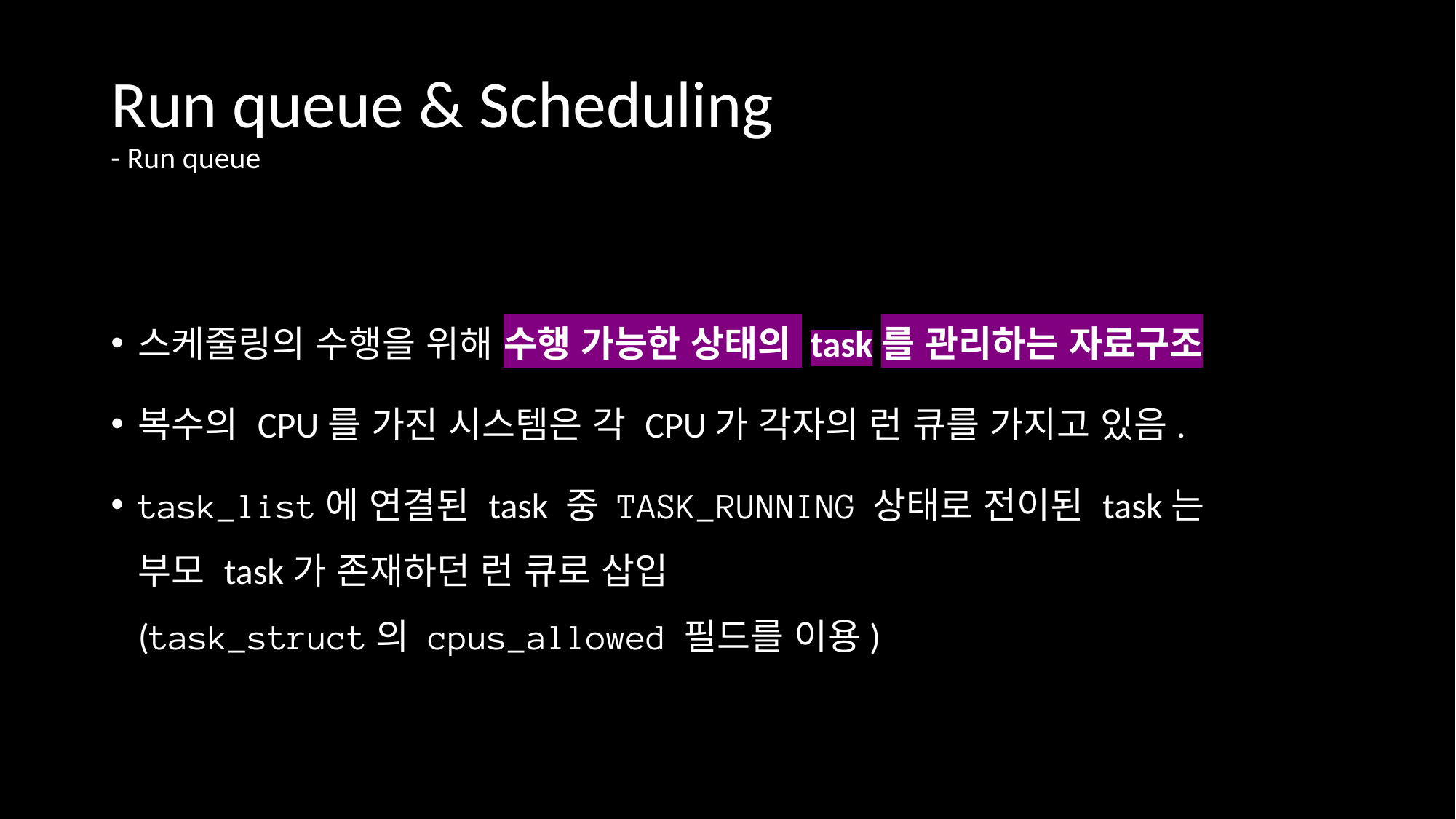

# Run queue & Scheduling - Run queue
스케줄링의 수행을 위해 수행 가능한 상태의 task를 관리하는 자료구조
복수의 CPU를 가진 시스템은 각 CPU가 각자의 런 큐를 가지고 있음.
task_list에 연결된 task 중 TASK_RUNNING 상태로 전이된 task는
부모 task가 존재하던 런 큐로 삽입
(task_struct의 cpus_allowed 필드를 이용)